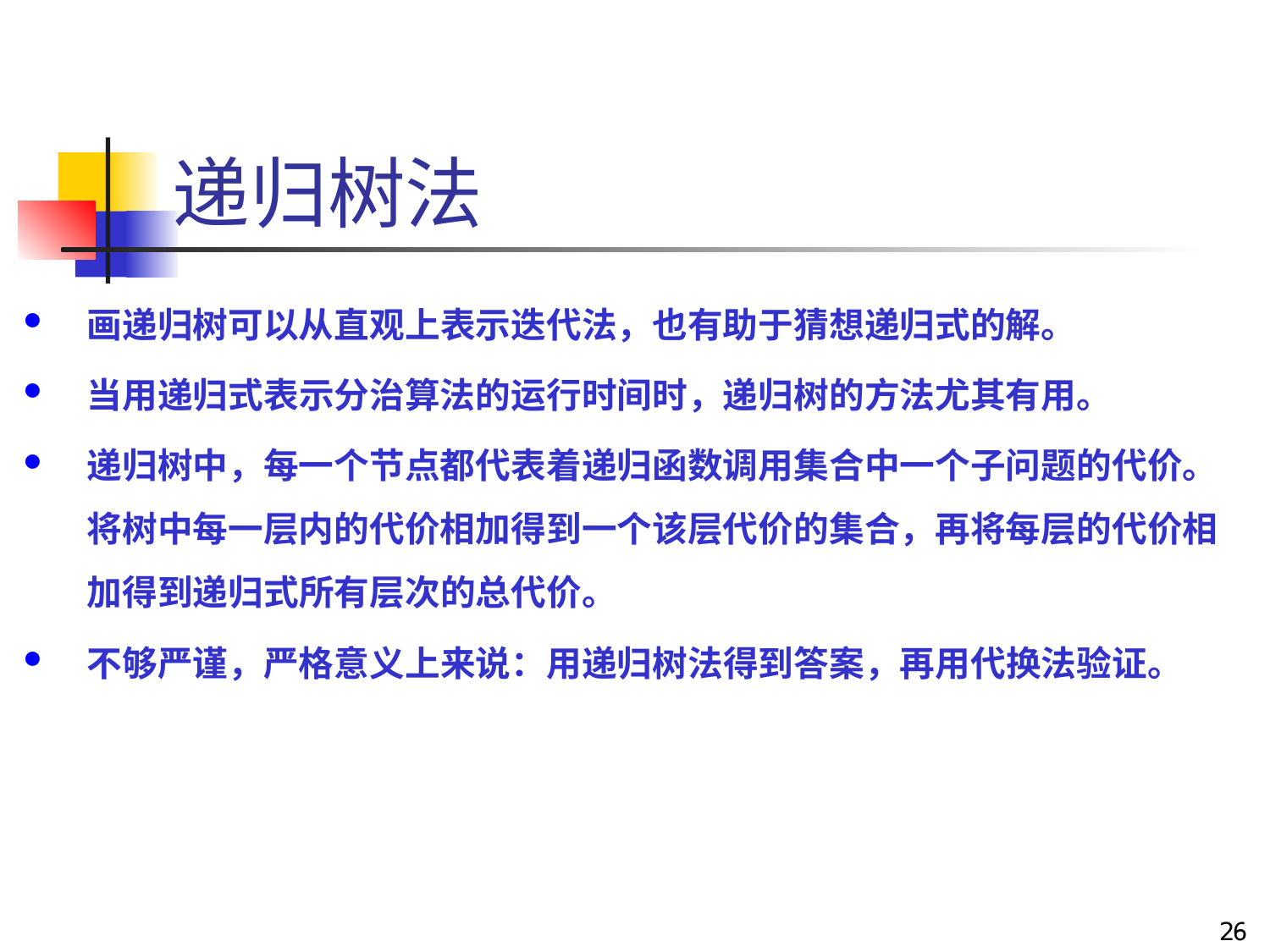

# 递归树法
画递归树可以从直观上表示迭代法，也有助于猜想递归式的解。
当用递归式表示分治算法的运行时间时，递归树的方法尤其有用。
递归树中，每一个节点都代表着递归函数调用集合中一个子问题的代价。将树中每一层内的代价相加得到一个该层代价的集合，再将每层的代价相加得到递归式所有层次的总代价。
不够严谨，严格意义上来说：用递归树法得到答案，再用代换法验证。

26